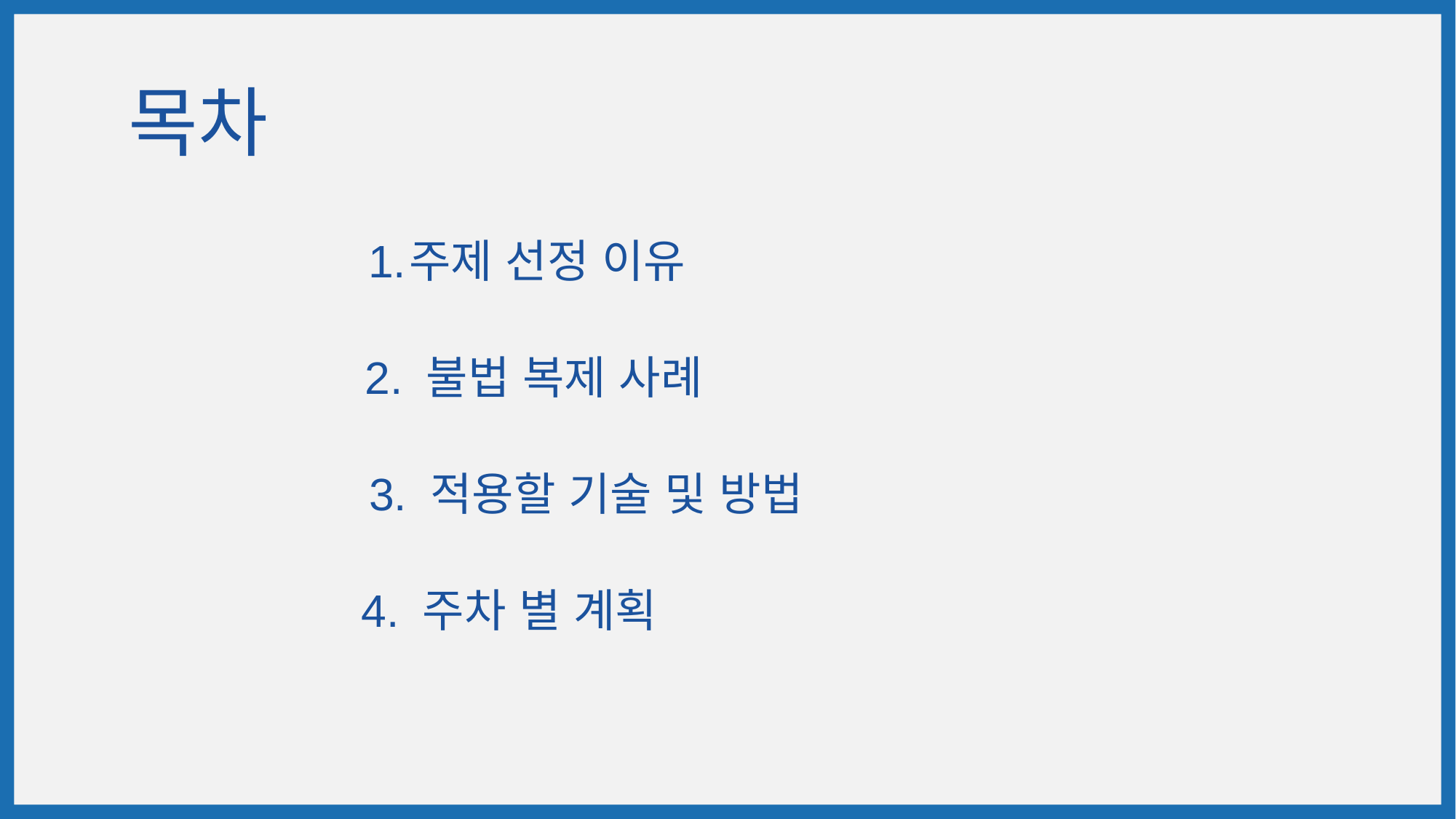

목차
주제 선정 이유
2. 불법 복제 사례
3. 적용할 기술 및 방법
4. 주차 별 계획